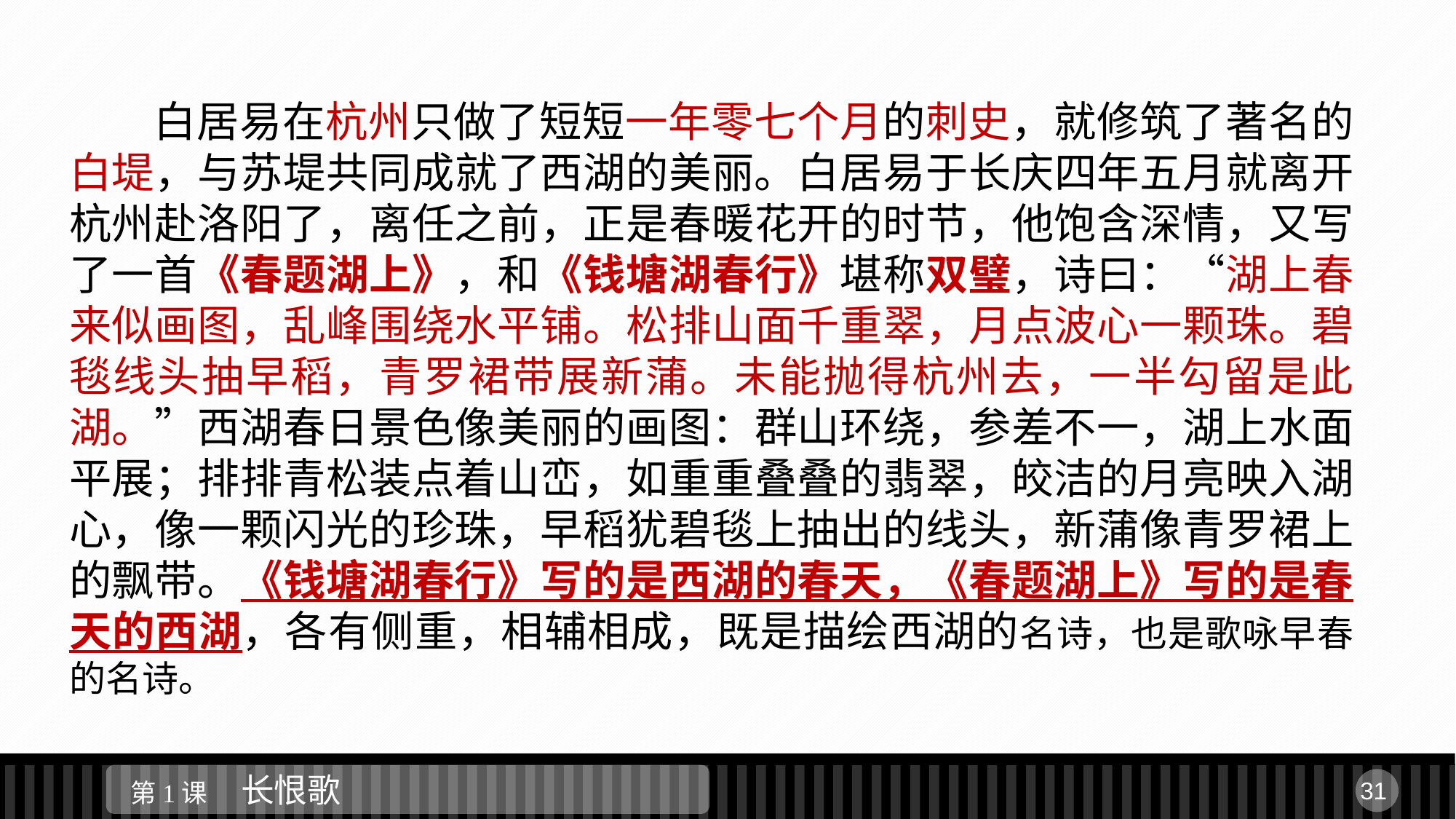

白居易在杭州只做了短短一年零七个月的刺史，就修筑了著名的白堤，与苏堤共同成就了西湖的美丽。白居易于长庆四年五月就离开杭州赴洛阳了，离任之前，正是春暖花开的时节，他饱含深情，又写了一首《春题湖上》，和《钱塘湖春行》堪称双璧，诗曰：“湖上春来似画图，乱峰围绕水平铺。松排山面千重翠，月点波心一颗珠。碧毯线头抽早稻，青罗裙带展新蒲。未能抛得杭州去，一半勾留是此湖。”西湖春日景色像美丽的画图：群山环绕，参差不一，湖上水面平展；排排青松装点着山峦，如重重叠叠的翡翠，皎洁的月亮映入湖心，像一颗闪光的珍珠，早稻犹碧毯上抽出的线头，新蒲像青罗裙上的飘带。《钱塘湖春行》写的是西湖的春天，《春题湖上》写的是春天的西湖，各有侧重，相辅相成，既是描绘西湖的名诗，也是歌咏早春的名诗。